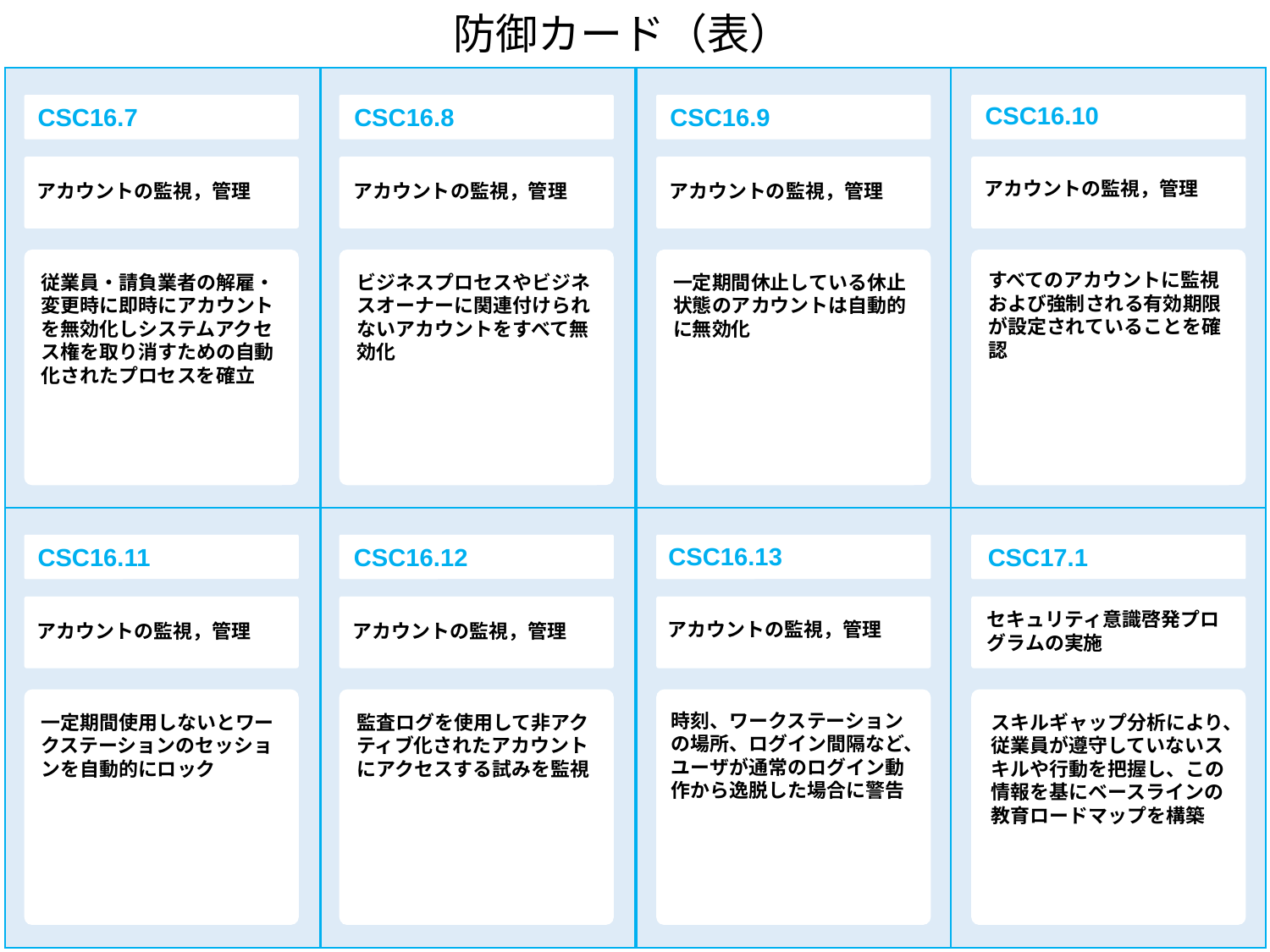

防御カード（表）

CSC16.10

CSC16.7
CSC16.8
CSC16.9

アカウントの監視，管理
アカウントの監視，管理
アカウントの監視，管理
アカウントの監視，管理

すべてのアカウントに監視および強制される有効期限が設定されていることを確認
従業員・請負業者の解雇・変更時に即時にアカウントを無効化しシステムアクセス権を取り消すための自動化されたプロセスを確立
ビジネスプロセスやビジネスオーナーに関連付けられないアカウントをすべて無効化
一定期間休止している休止状態のアカウントは自動的に無効化

CSC16.13

CSC16.11
CSC16.12
CSC17.1

セキュリティ意識啓発プログラムの実施
アカウントの監視，管理
アカウントの監視，管理
アカウントの監視，管理

時刻、ワークステーションの場所、ログイン間隔など、ユーザが通常のログイン動作から逸脱した場合に警告
一定期間使用しないとワークステーションのセッションを自動的にロック
監査ログを使用して非アクティブ化されたアカウントにアクセスする試みを監視
スキルギャップ分析により、従業員が遵守していないスキルや行動を把握し、この情報を基にベースラインの教育ロードマップを構築